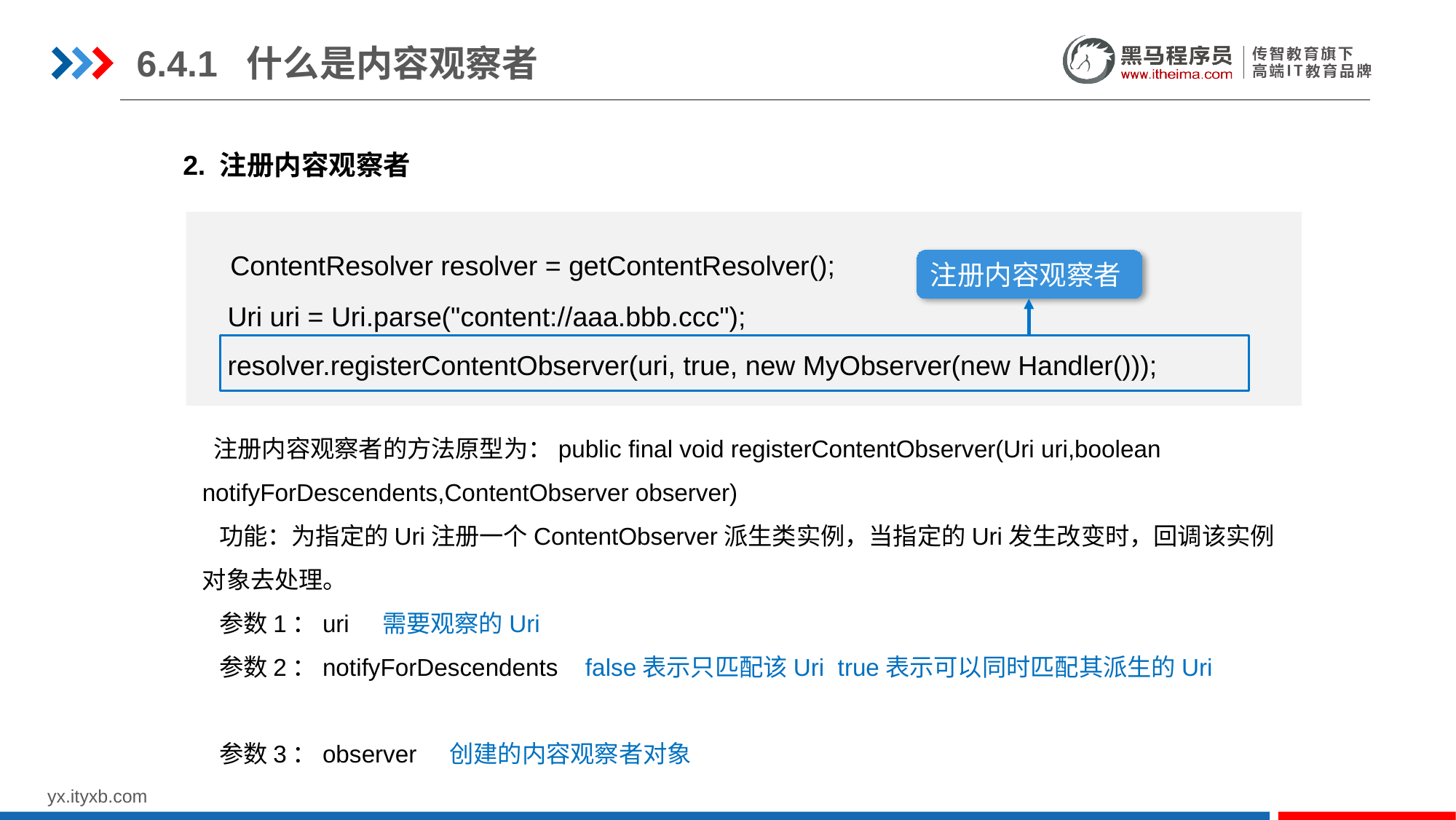

6.4.1  什么是内容观察者
2. 注册内容观察者
    ContentResolver resolver = getContentResolver();
    Uri uri = Uri.parse("content://aaa.bbb.ccc");
    resolver.registerContentObserver(uri, true, new MyObserver(new Handler()));
注册内容观察者

 注册内容观察者的方法原型为：public final void registerContentObserver(Uri uri,boolean notifyForDescendents,ContentObserver observer)
  功能：为指定的Uri注册一个ContentObserver派生类实例，当指定的Uri发生改变时，回调该实例对象去处理。
  参数1：uri    需要观察的Uri
  参数2：notifyForDescendents    false表示只匹配该Uri  true表示可以同时匹配其派生的Uri
  参数3：observer    创建的内容观察者对象